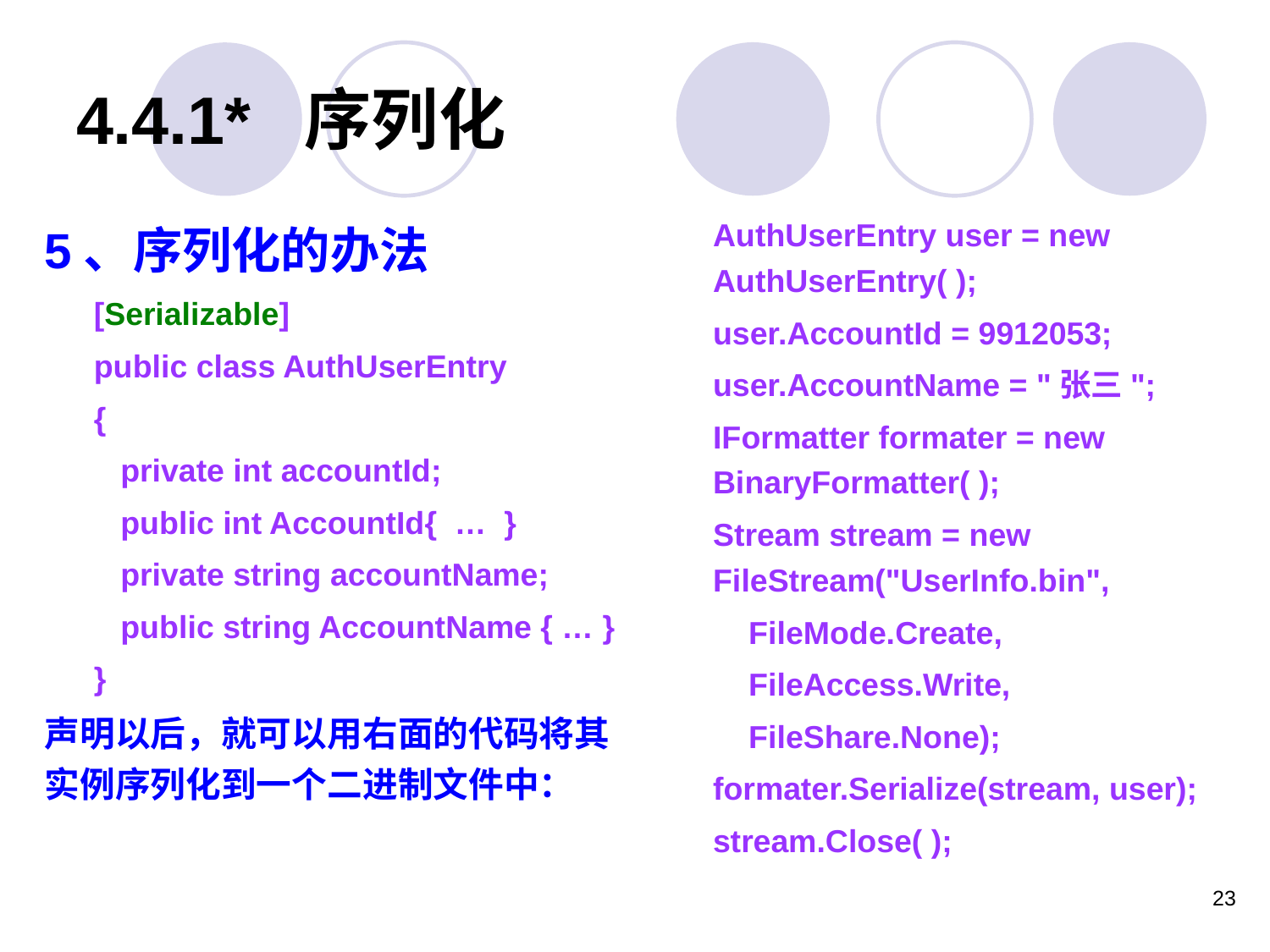

# 4.4.1*  序列化
5、序列化的办法
[Serializable]
public class AuthUserEntry
{
   private int accountId;
   public int AccountId{  …  }
   private string accountName;
   public string AccountName { … }
}
声明以后，就可以用右面的代码将其实例序列化到一个二进制文件中：
AuthUserEntry user = new AuthUserEntry( );
user.AccountId = 9912053;
user.AccountName = "张三";
IFormatter formater = new BinaryFormatter( );
Stream stream = new FileStream("UserInfo.bin",
    FileMode.Create,
    FileAccess.Write,
    FileShare.None);
formater.Serialize(stream, user);
stream.Close( );

23